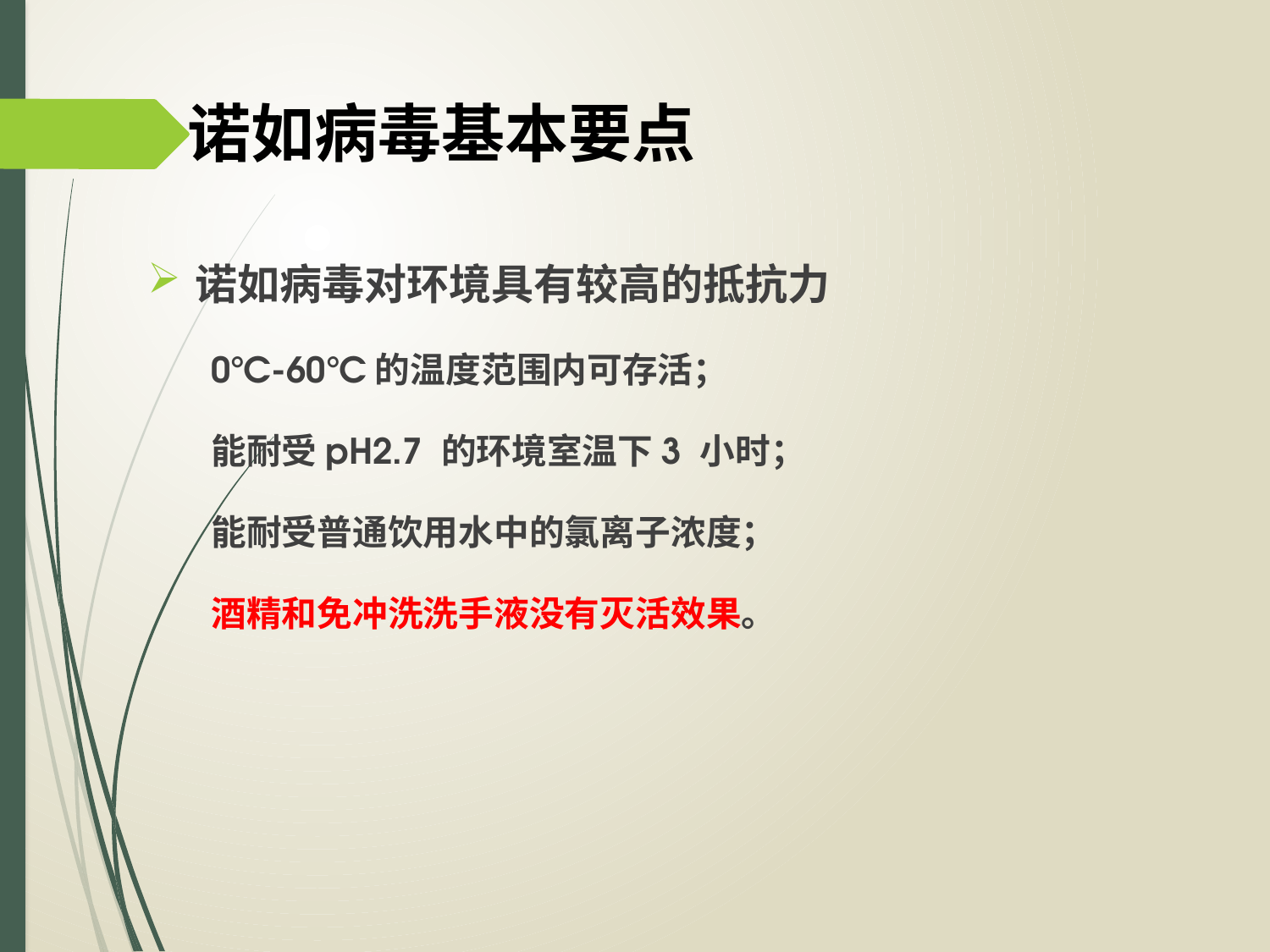

# 诺如病毒基本要点
诺如病毒对环境具有较高的抵抗力
0℃‐60℃的温度范围内可存活；
能耐受pH2.7 的环境室温下3 小时；
能耐受普通饮用水中的氯离子浓度；
酒精和免冲洗洗手液没有灭活效果。